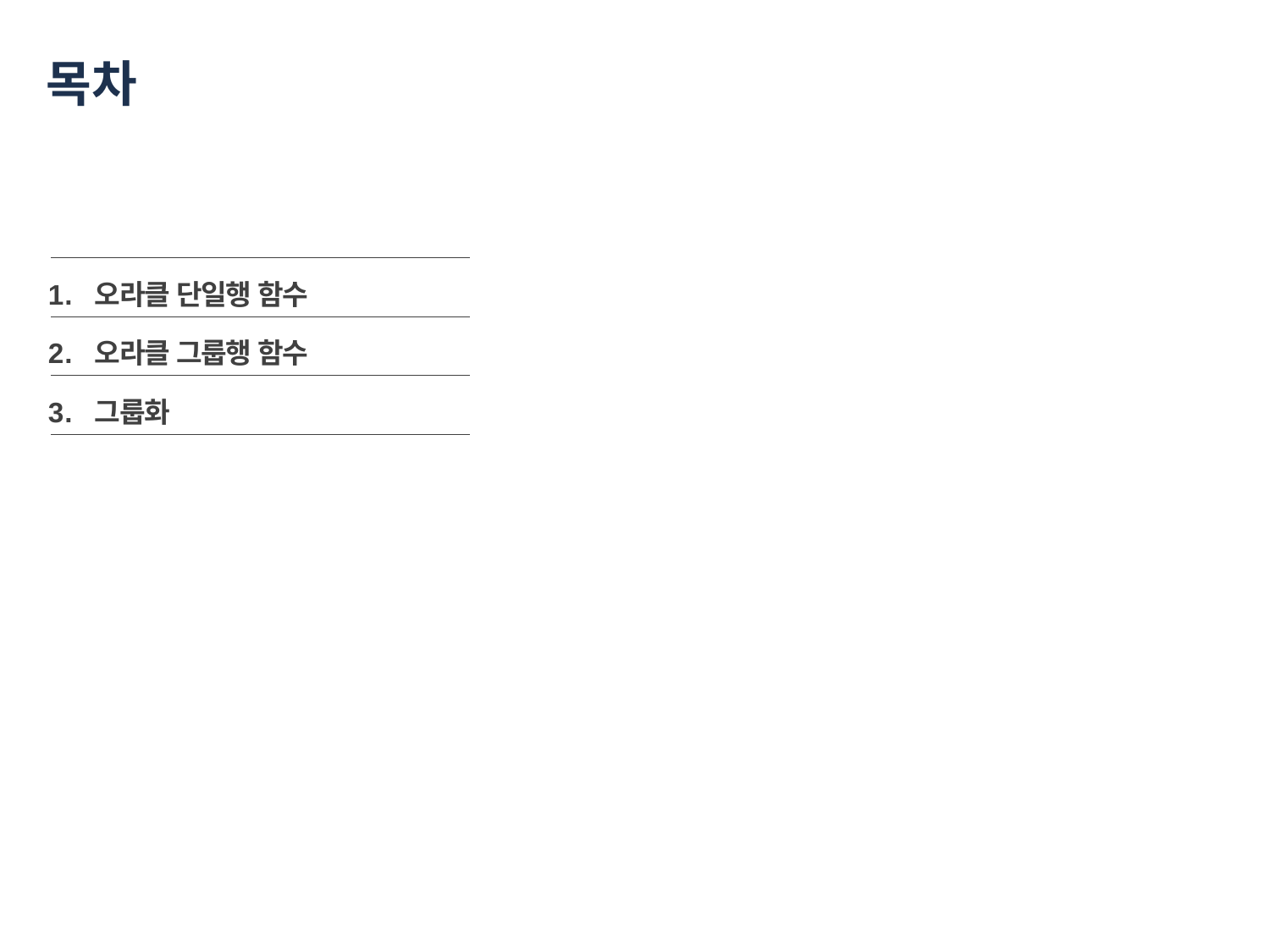

# 목차
오라클 단일행 함수
오라클 그룹행 함수
그룹화